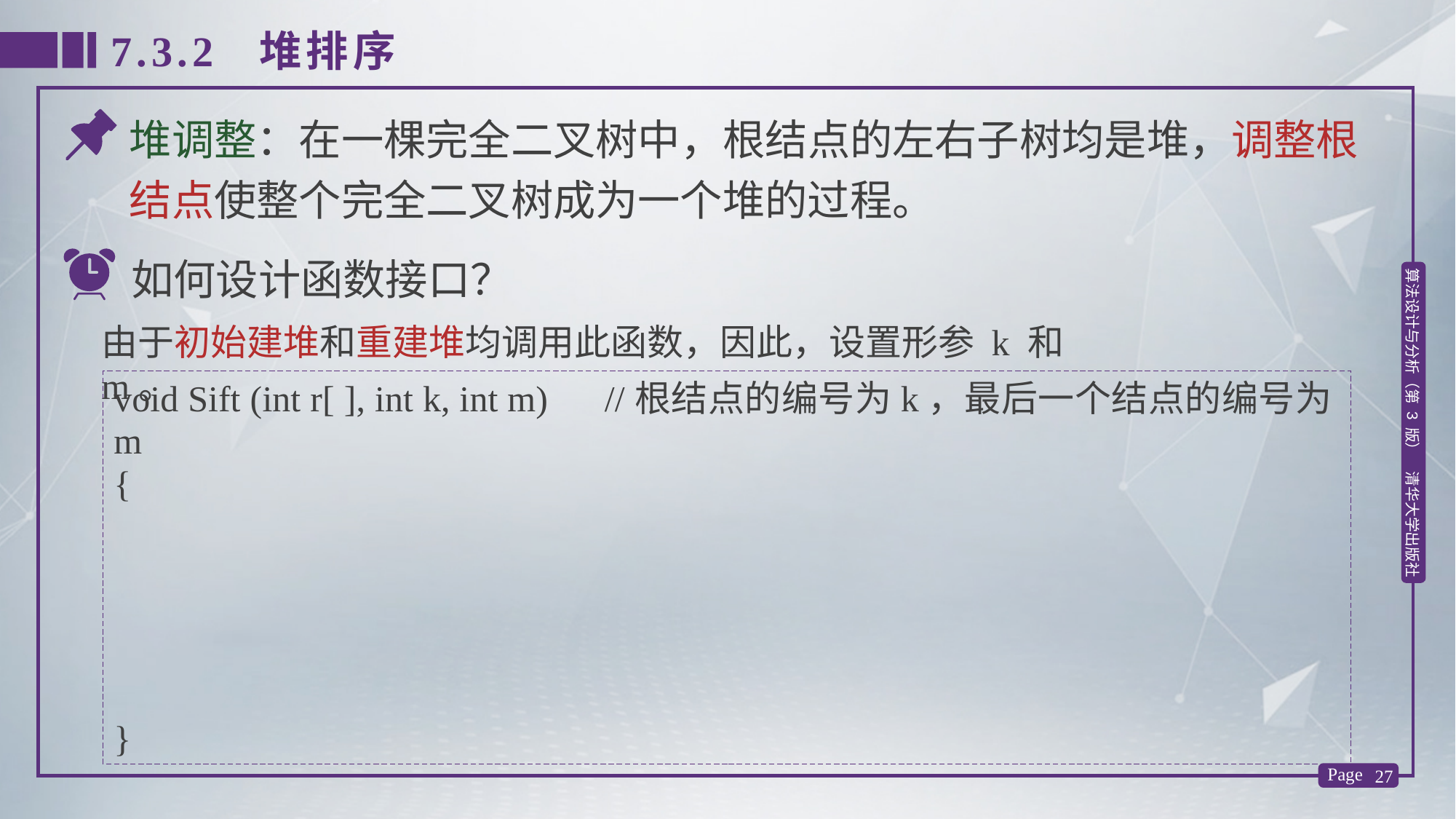

7.3.2  堆排序
堆调整：在一棵完全二叉树中，根结点的左右子树均是堆，调整根结点使整个完全二叉树成为一个堆的过程。

如何设计函数接口？

由于初始建堆和重建堆均调用此函数，因此，设置形参 k 和 m。
void Sift (int r[ ], int k, int m)      //根结点的编号为k，最后一个结点的编号为m
{

}